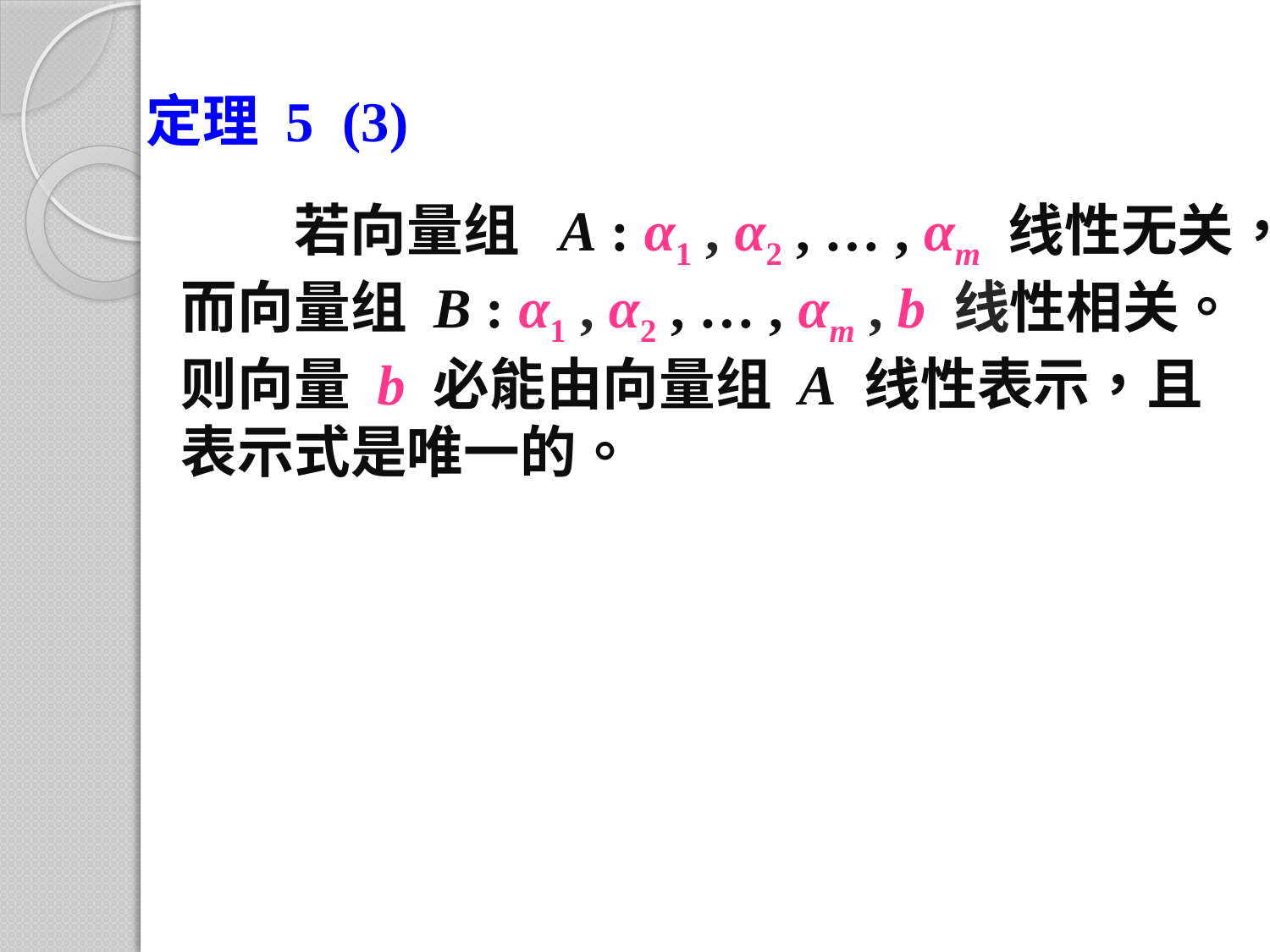

定理 5  (3)
         若向量组  A : α1 , α2 , … , αm 线性无关，而向量组 B : α1 , α2 , … , αm , b 线性相关。则向量 b 必能由向量组 A 线性表示，且表示式是唯一的。